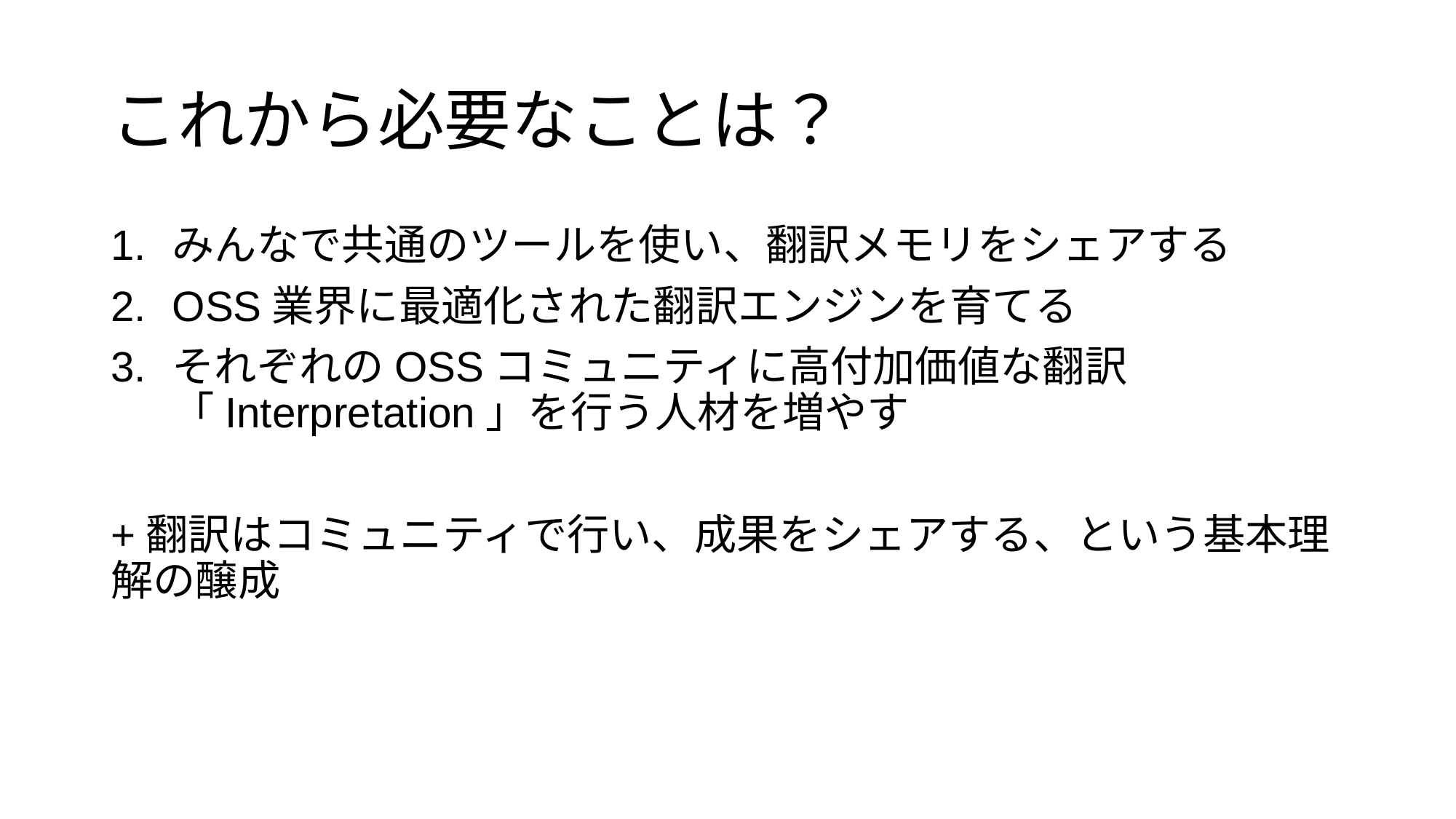

# これから必要なことは？
みんなで共通のツールを使い、翻訳メモリをシェアする
OSS業界に最適化された翻訳エンジンを育てる
それぞれのOSSコミュニティに高付加価値な翻訳「Interpretation」を行う人材を増やす

+翻訳はコミュニティで行い、成果をシェアする、という基本理解の醸成